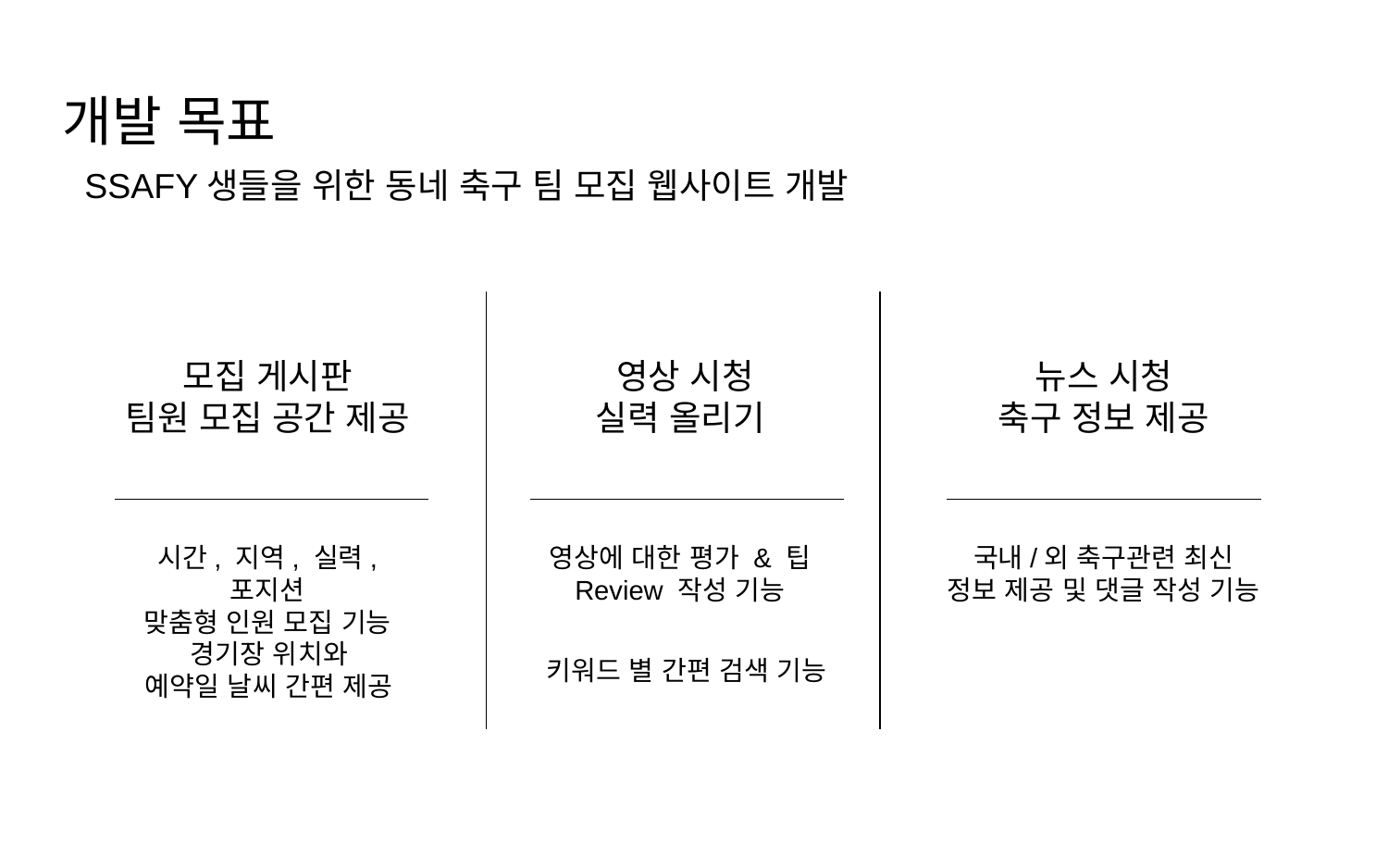

개발 목표
SSAFY생들을 위한 동네 축구 팀 모집 웹사이트 개발
모집 게시판
팀원 모집 공간 제공
영상 시청
실력 올리기
뉴스 시청
축구 정보 제공
시간, 지역, 실력, 포지션
맞춤형 인원 모집 기능
영상에 대한 평가 & 팁
Review 작성 기능
국내/외 축구관련 최신
정보 제공 및 댓글 작성 기능
경기장 위치와
예약일 날씨 간편 제공
키워드 별 간편 검색 기능